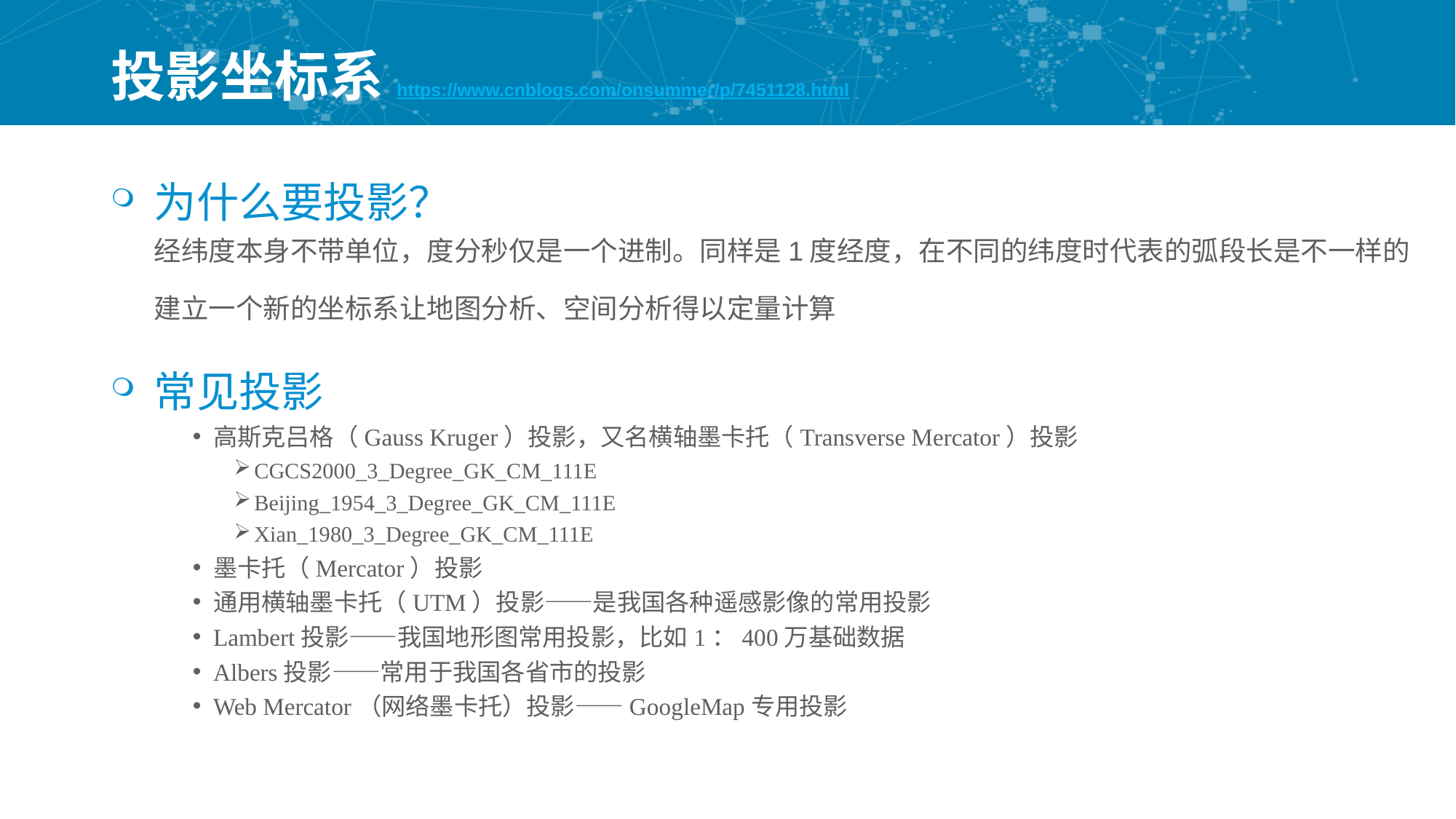

# 投影坐标系https://www.cnblogs.com/onsummer/p/7451128.html
为什么要投影？
经纬度本身不带单位，度分秒仅是一个进制。同样是1度经度，在不同的纬度时代表的弧段长是不一样的
建立一个新的坐标系让地图分析、空间分析得以定量计算
常见投影
高斯克吕格（Gauss Kruger）投影，又名横轴墨卡托（Transverse Mercator）投影
CGCS2000_3_Degree_GK_CM_111E
Beijing_1954_3_Degree_GK_CM_111E
Xian_1980_3_Degree_GK_CM_111E
墨卡托（Mercator）投影
通用横轴墨卡托（UTM）投影——是我国各种遥感影像的常用投影
Lambert投影——我国地形图常用投影，比如1：400万基础数据
Albers投影——常用于我国各省市的投影
Web Mercator（网络墨卡托）投影——GoogleMap专用投影